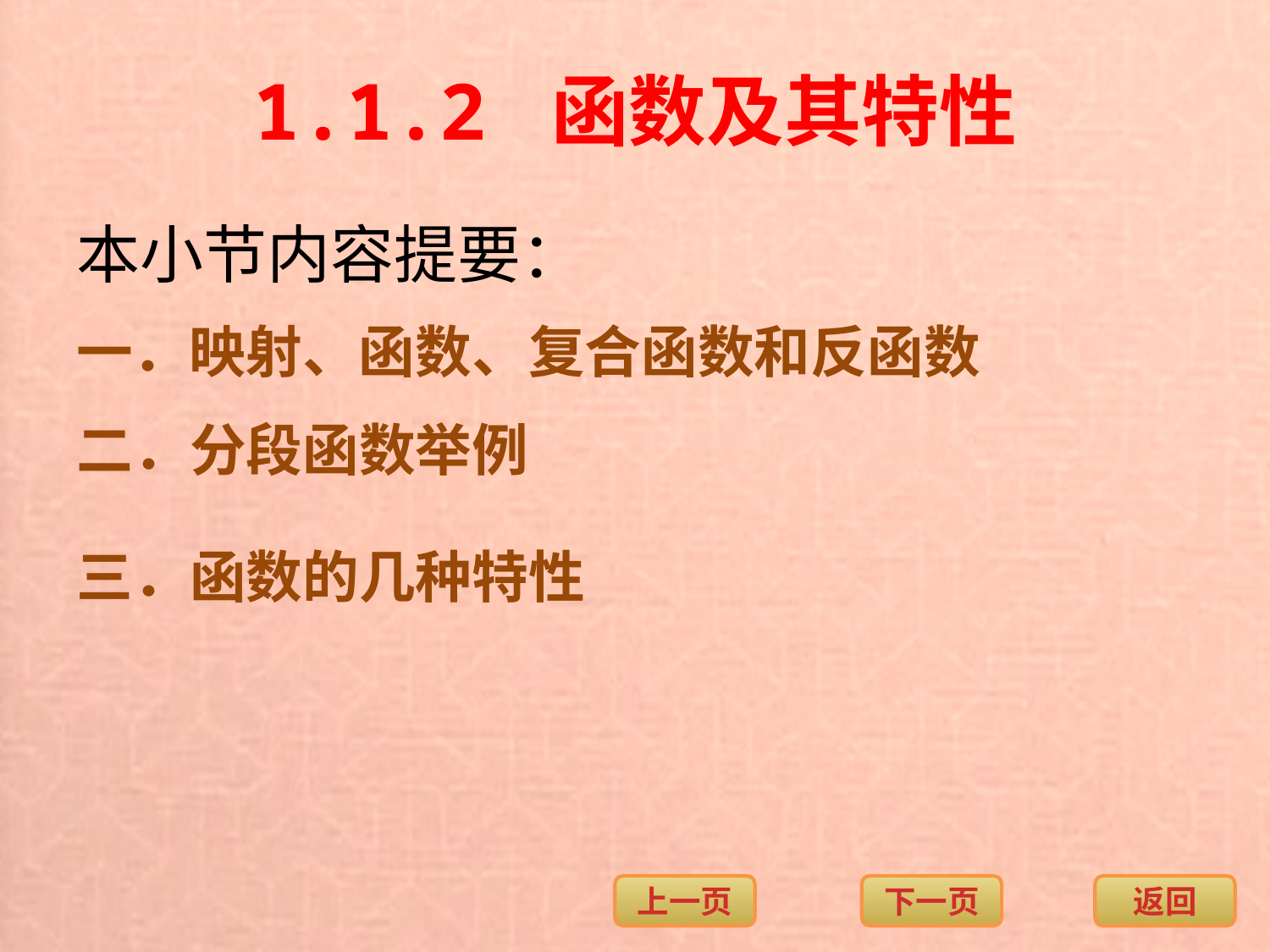

1.1.2 函数及其特性
本小节内容提要：
一．映射、函数、复合函数和反函数
二．分段函数举例
三．函数的几种特性